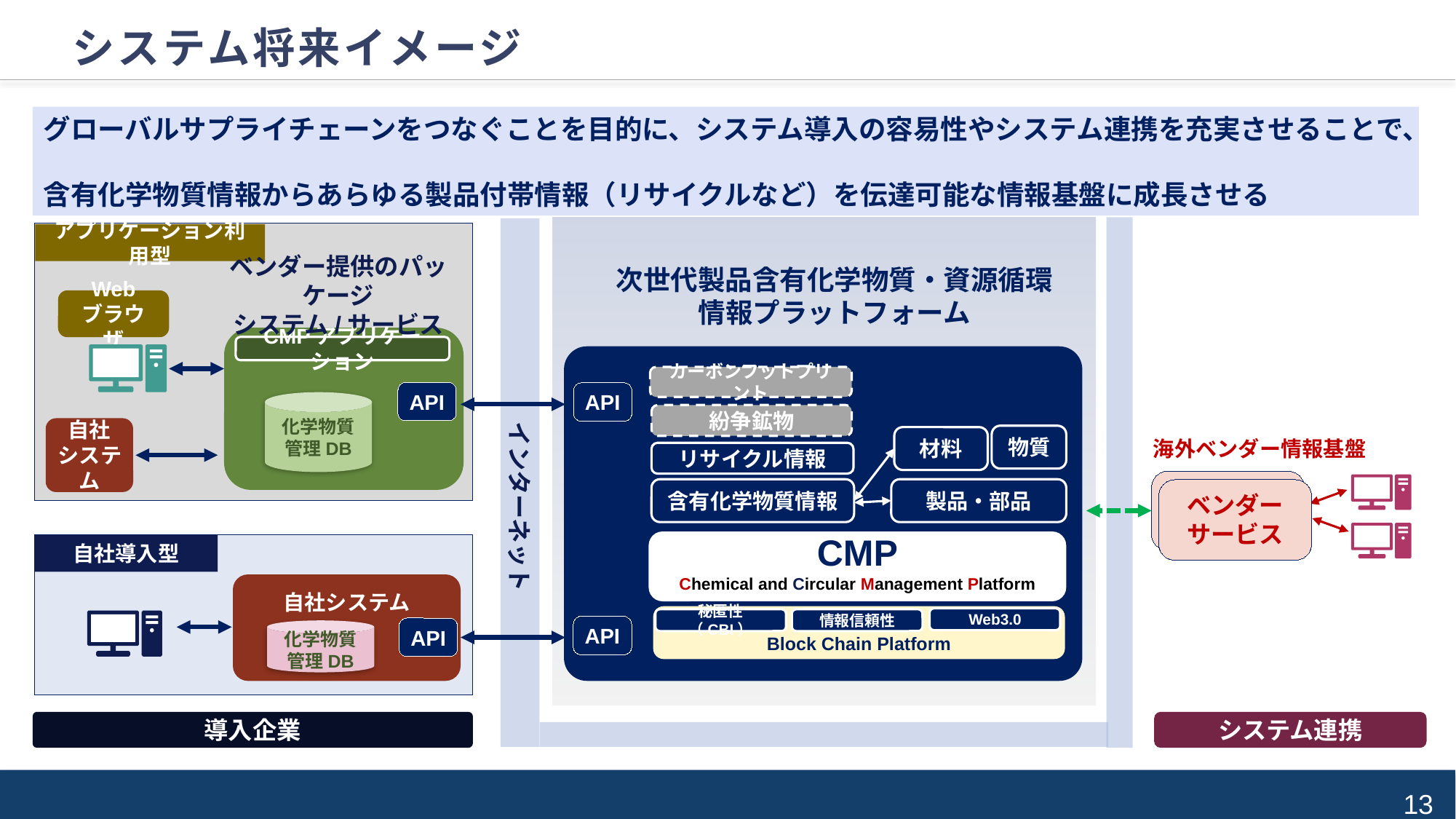

# システム将来イメージ
グローバルサプライチェーンをつなぐことを目的に、システム導入の容易性やシステム連携を充実させることで、
含有化学物質情報からあらゆる製品付帯情報（リサイクルなど）を伝達可能な情報基盤に成長させる

　　インターネット

アプリケーション利用型
次世代製品含有化学物質・資源循環
情報プラットフォーム
ベンダー提供のパッケージ
システム/サービス
Web
ブラウザ

CMPアプリケーション

カーボンフットプリント
API
API
化学物質管理DB
紛争鉱物
自社
システム
物質
材料
海外ベンダー情報基盤
リサイクル情報

ベンダー
情報基盤

含有化学物質情報
製品・部品
ベンダー
サービス

CMP
Chemical and Circular Management Platform

自社導入型
自社システム

Block Chain Platform
Web3.0
秘匿性（CBI）
情報信頼性

API
API
化学物質管理DB
導入企業
システム連携